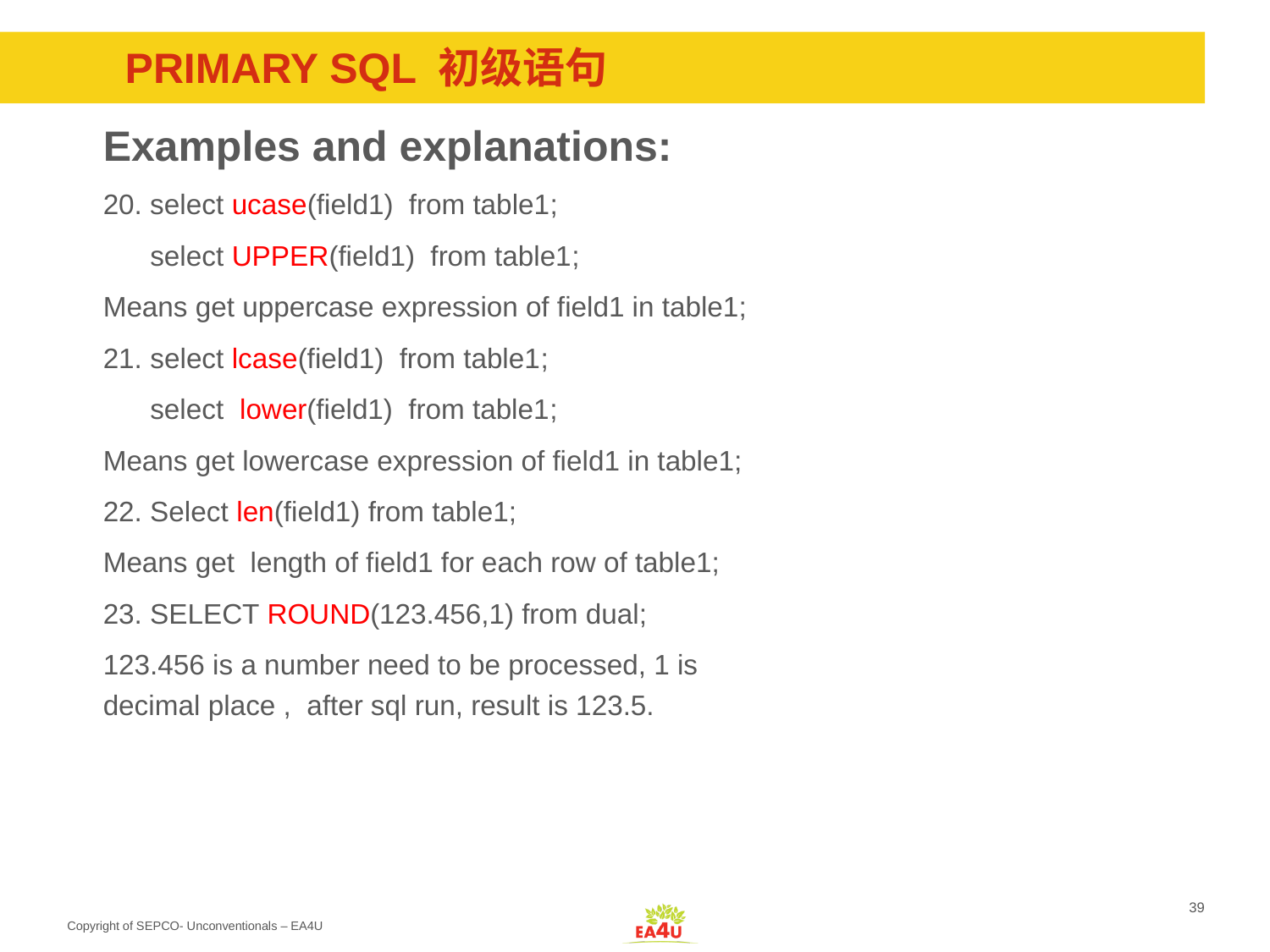

# PRIMARY SQL 初级语句
Examples and explanations:
20. select ucase(field1)  from table1;
      select UPPER(field1)  from table1;
Means get uppercase expression of field1 in table1;
21. select lcase(field1)  from table1;
      select  lower(field1)  from table1;
Means get lowercase expression of field1 in table1;
22. Select len(field1) from table1;
Means get  length of field1 for each row of table1;
23. SELECT ROUND(123.456,1) from dual;
123.456 is a number need to be processed, 1 is decimal place ,  after sql run, result is 123.5.

39